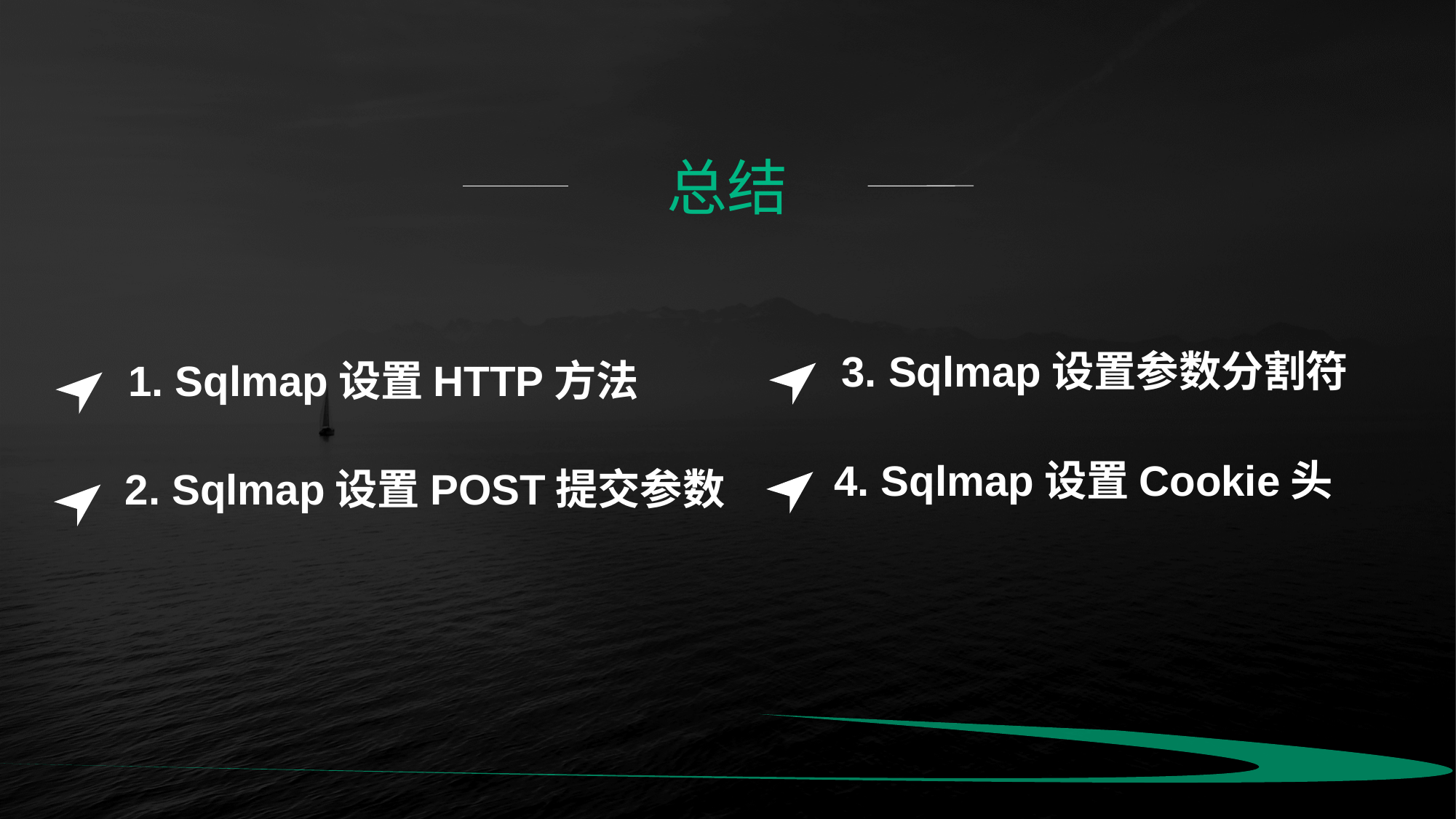

总结
3. Sqlmap设置参数分割符

4. Sqlmap设置Cookie头

1. Sqlmap设置HTTP方法

2. Sqlmap设置POST提交参数